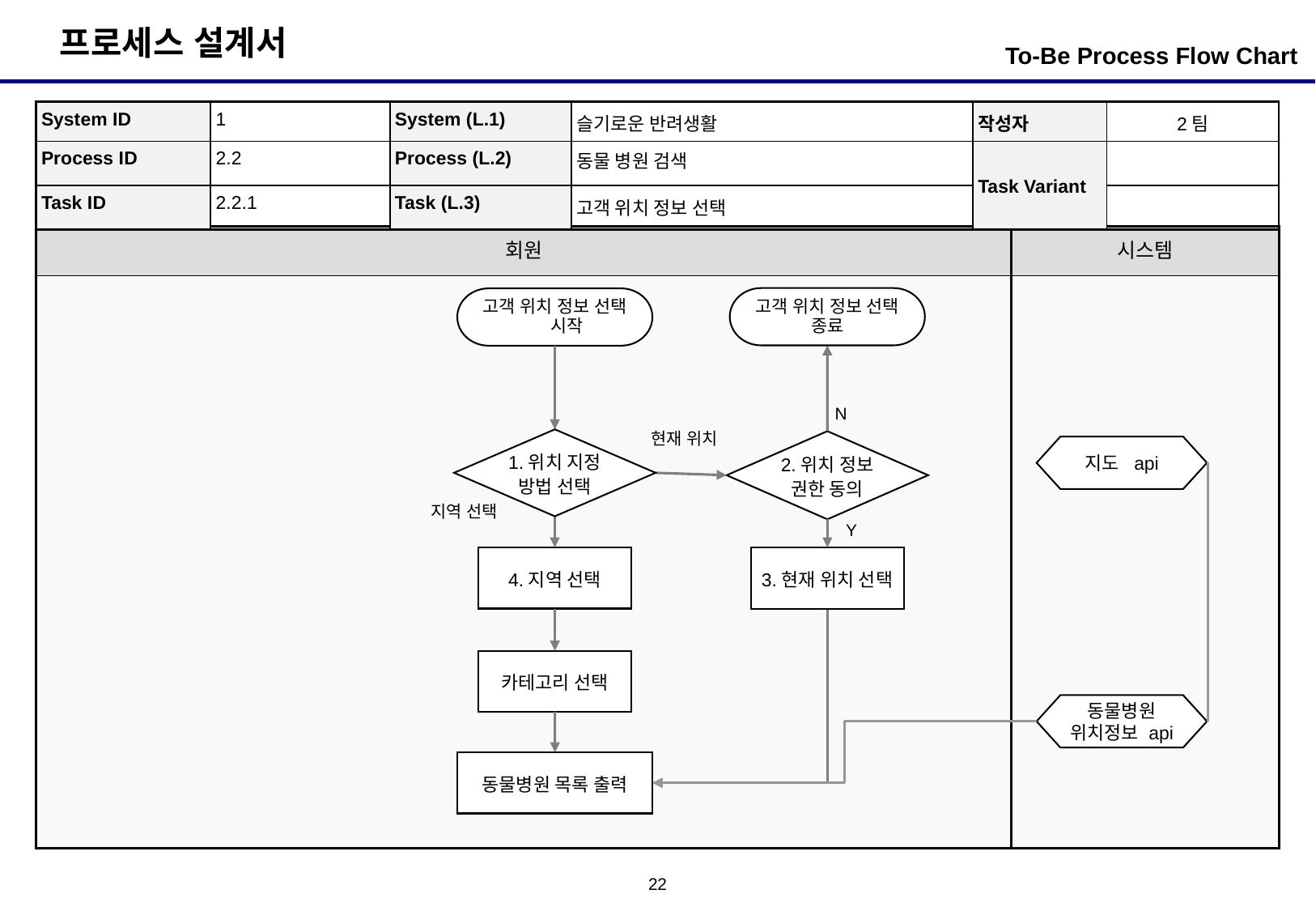

To-Be Process Flow Chart
| System ID | 1 | System (L.1) | 슬기로운 반려생활 | 작성자 | 2팀 |
| --- | --- | --- | --- | --- | --- |
| Process ID | 2.2 | Process (L.2) | 동물 병원 검색 | Task Variant |  |
| Task ID | 2.2.1 | Task (L.3) | 고객 위치 정보 선택 |  |  |
| 회원 | 시스템 |
| --- | --- |
|  |  |
고객 위치 정보 선택
종료
고객 위치 정보 선택 시작
N
현재 위치
1.위치 지정 방법 선택
2.위치 정보 권한 동의
지도  api
지역 선택
Y
4.지역 선택
3.현재 위치 선택
카테고리 선택
동물병원 위치정보 api
동물병원 목록 출력